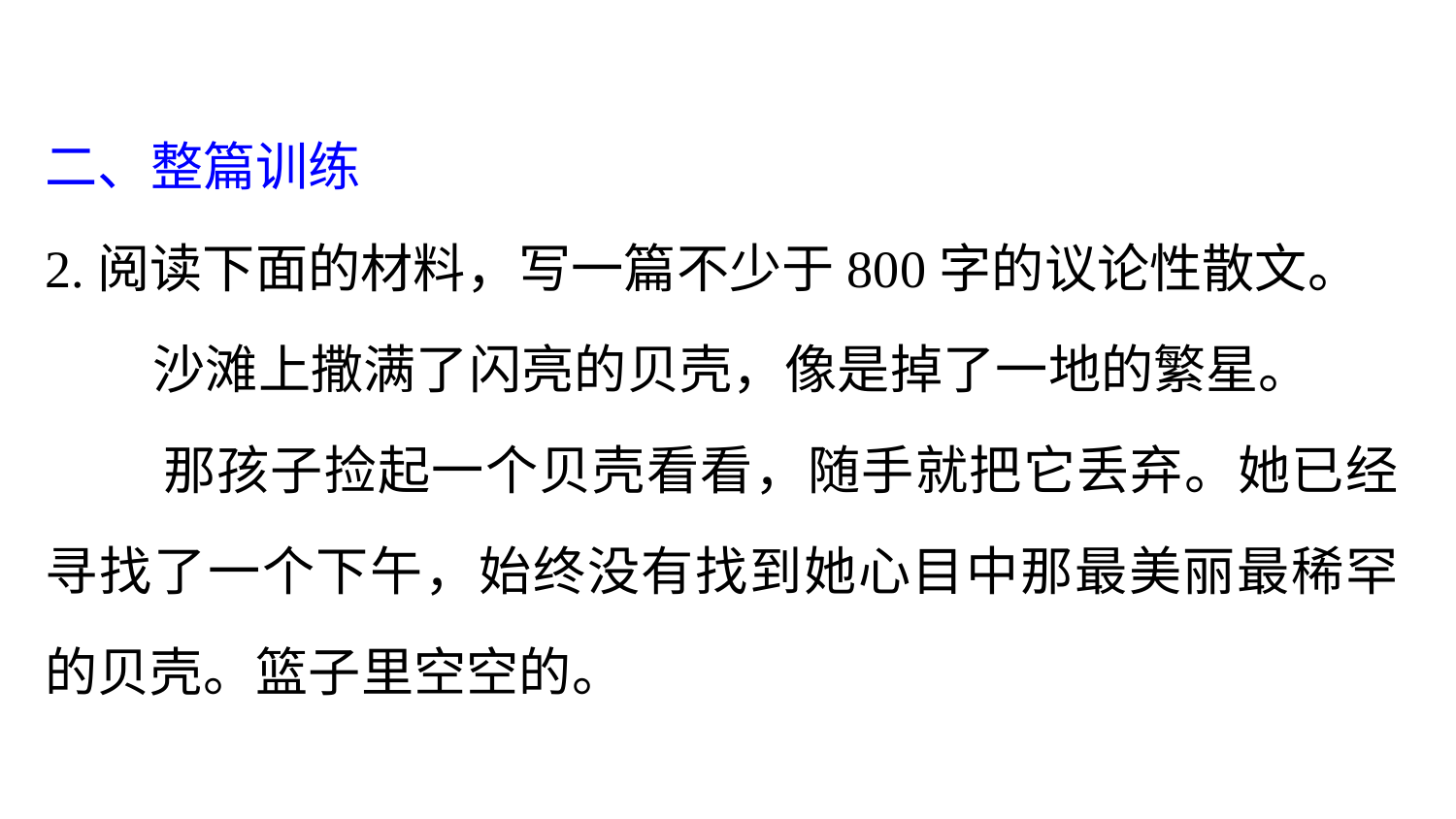

二、整篇训练
2.阅读下面的材料，写一篇不少于800字的议论性散文。
        沙滩上撒满了闪亮的贝壳，像是掉了一地的繁星。
        那孩子捡起一个贝壳看看，随手就把它丢弃。她已经寻找了一个下午，始终没有找到她心目中那最美丽最稀罕的贝壳。篮子里空空的。